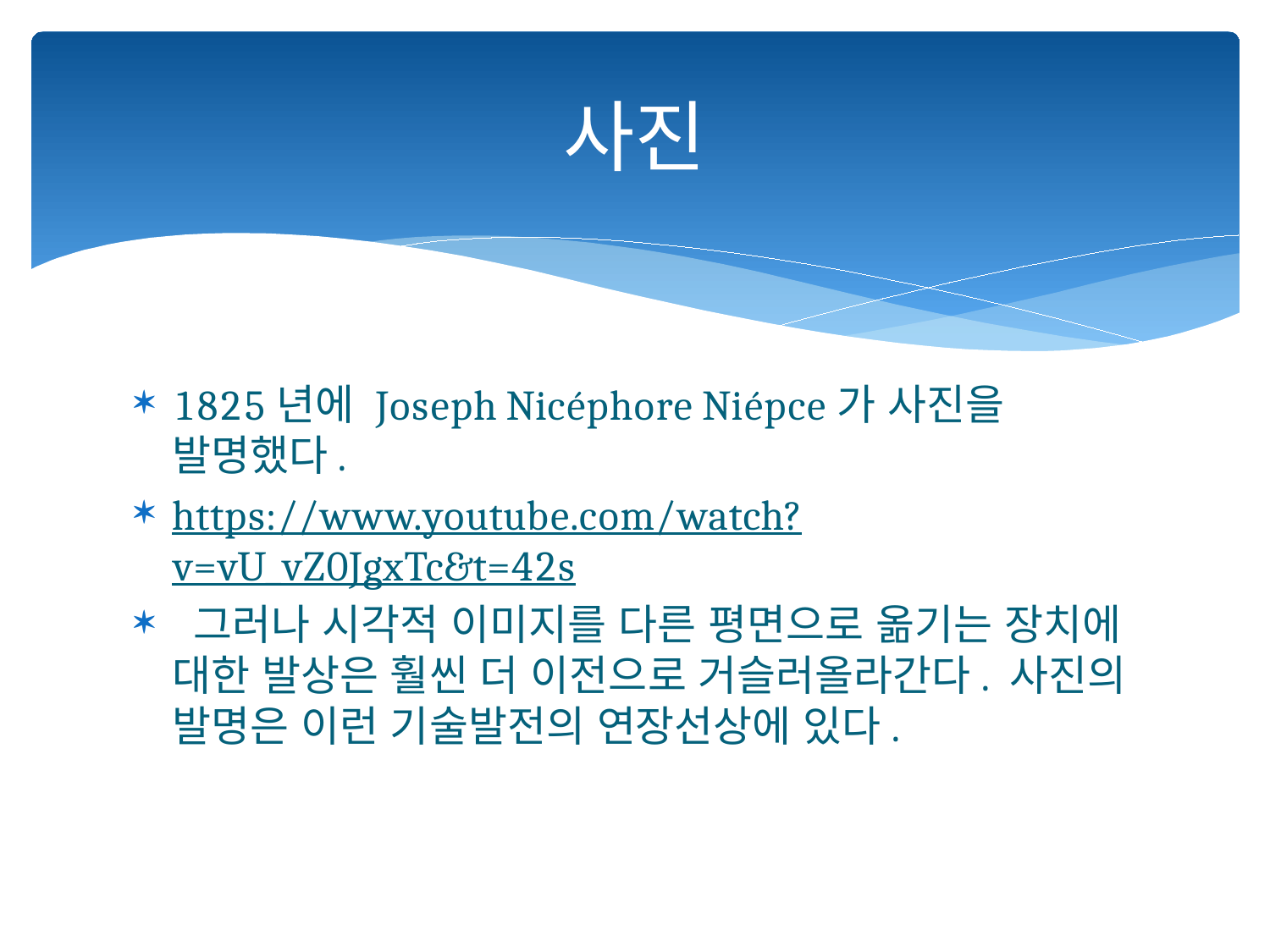

# 사진
1825년에 Joseph Nicéphore Niépce가 사진을 발명했다.
https://www.youtube.com/watch?v=vU_vZ0JgxTc&t=42s
 그러나 시각적 이미지를 다른 평면으로 옮기는 장치에 대한 발상은 훨씬 더 이전으로 거슬러올라간다. 사진의 발명은 이런 기술발전의 연장선상에 있다.